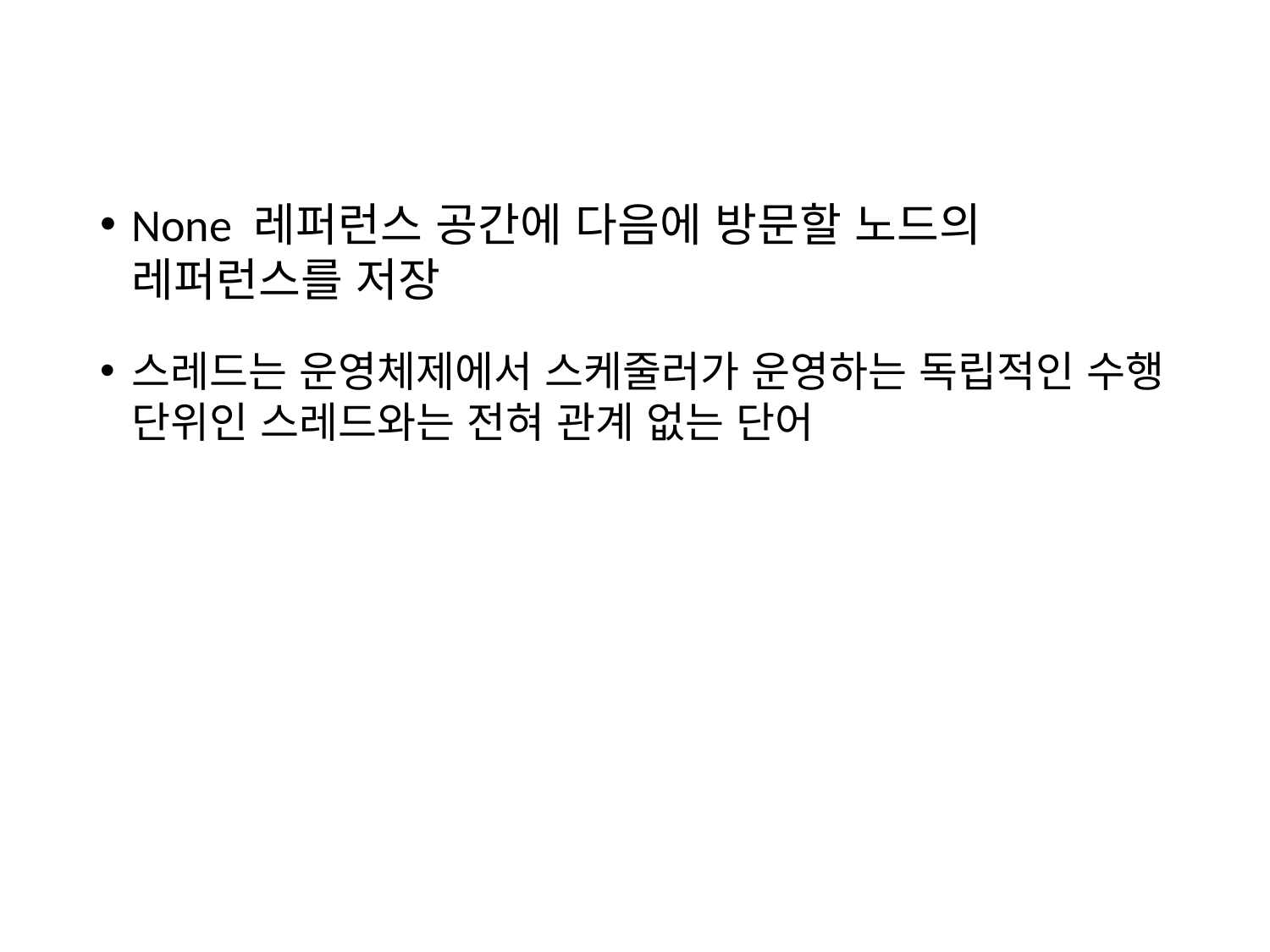

None 레퍼런스 공간에 다음에 방문할 노드의 레퍼런스를 저장
스레드는 운영체제에서 스케줄러가 운영하는 독립적인 수행 단위인 스레드와는 전혀 관계 없는 단어